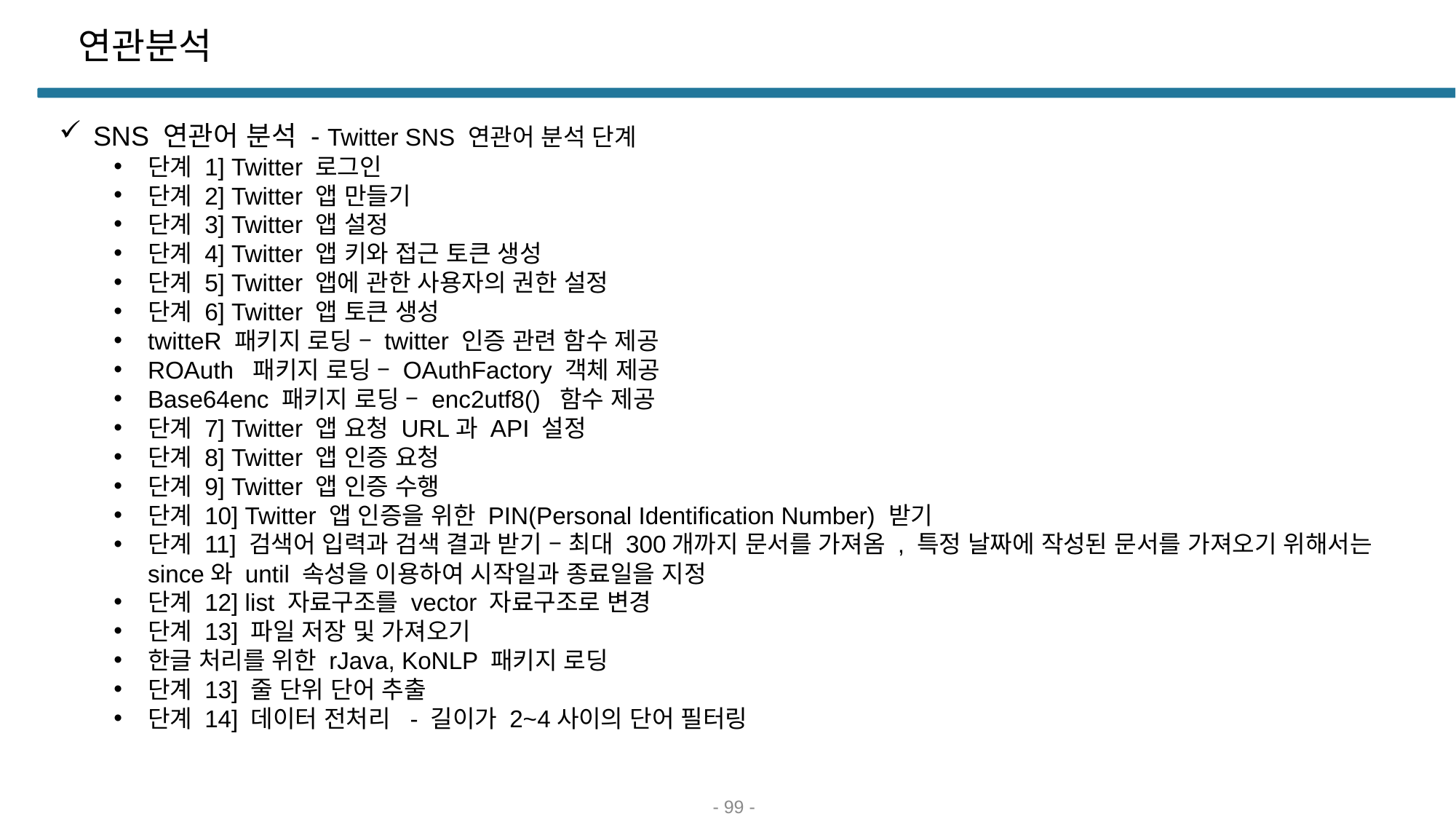

연관분석
#
SNS 연관어 분석 - Twitter SNS 연관어 분석 단계
단계 1] Twitter 로그인
단계 2] Twitter 앱 만들기
단계 3] Twitter 앱 설정
단계 4] Twitter 앱 키와 접근 토큰 생성
단계 5] Twitter 앱에 관한 사용자의 권한 설정
단계 6] Twitter 앱 토큰 생성
twitteR 패키지 로딩 – twitter 인증 관련 함수 제공
ROAuth  패키지 로딩 – OAuthFactory 객체 제공
Base64enc 패키지 로딩 – enc2utf8()  함수 제공
단계 7] Twitter 앱 요청 URL과 API 설정
단계 8] Twitter 앱 인증 요청
단계 9] Twitter 앱 인증 수행
단계 10] Twitter 앱 인증을 위한 PIN(Personal Identification Number) 받기
단계 11] 검색어 입력과 검색 결과 받기 – 최대 300개까지 문서를 가져옴 , 특정 날짜에 작성된 문서를 가져오기 위해서는 since와 until 속성을 이용하여 시작일과 종료일을 지정
단계 12] list 자료구조를 vector 자료구조로 변경
단계 13] 파일 저장 및 가져오기
한글 처리를 위한 rJava, KoNLP 패키지 로딩
단계 13] 줄 단위 단어 추출
단계 14] 데이터 전처리  - 길이가 2~4사이의 단어 필터링
- 99 -